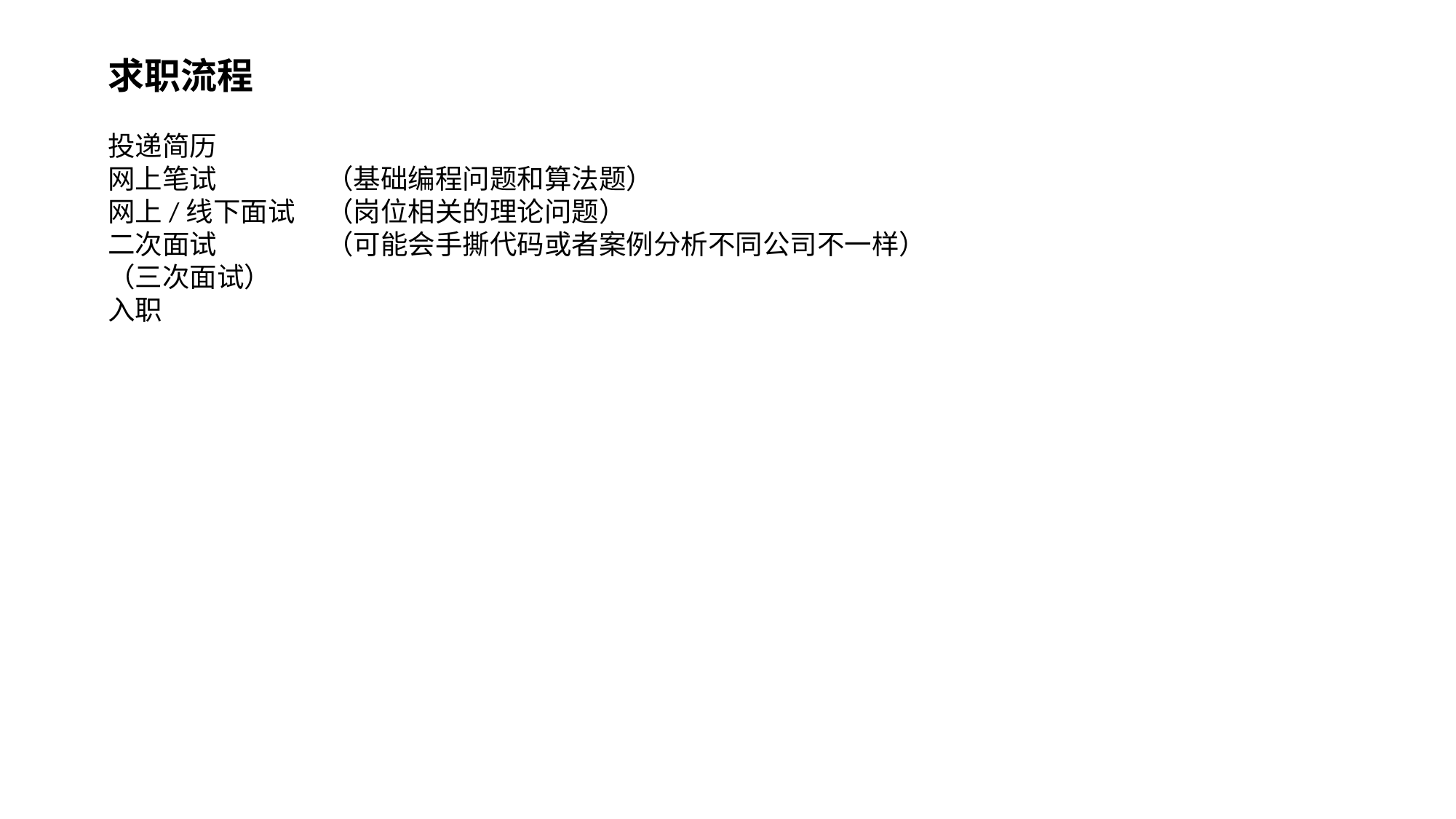

求职流程

投递简历
网上笔试	（基础编程问题和算法题）
网上/线下面试	（岗位相关的理论问题）
二次面试	（可能会手撕代码或者案例分析不同公司不一样）
（三次面试）
入职